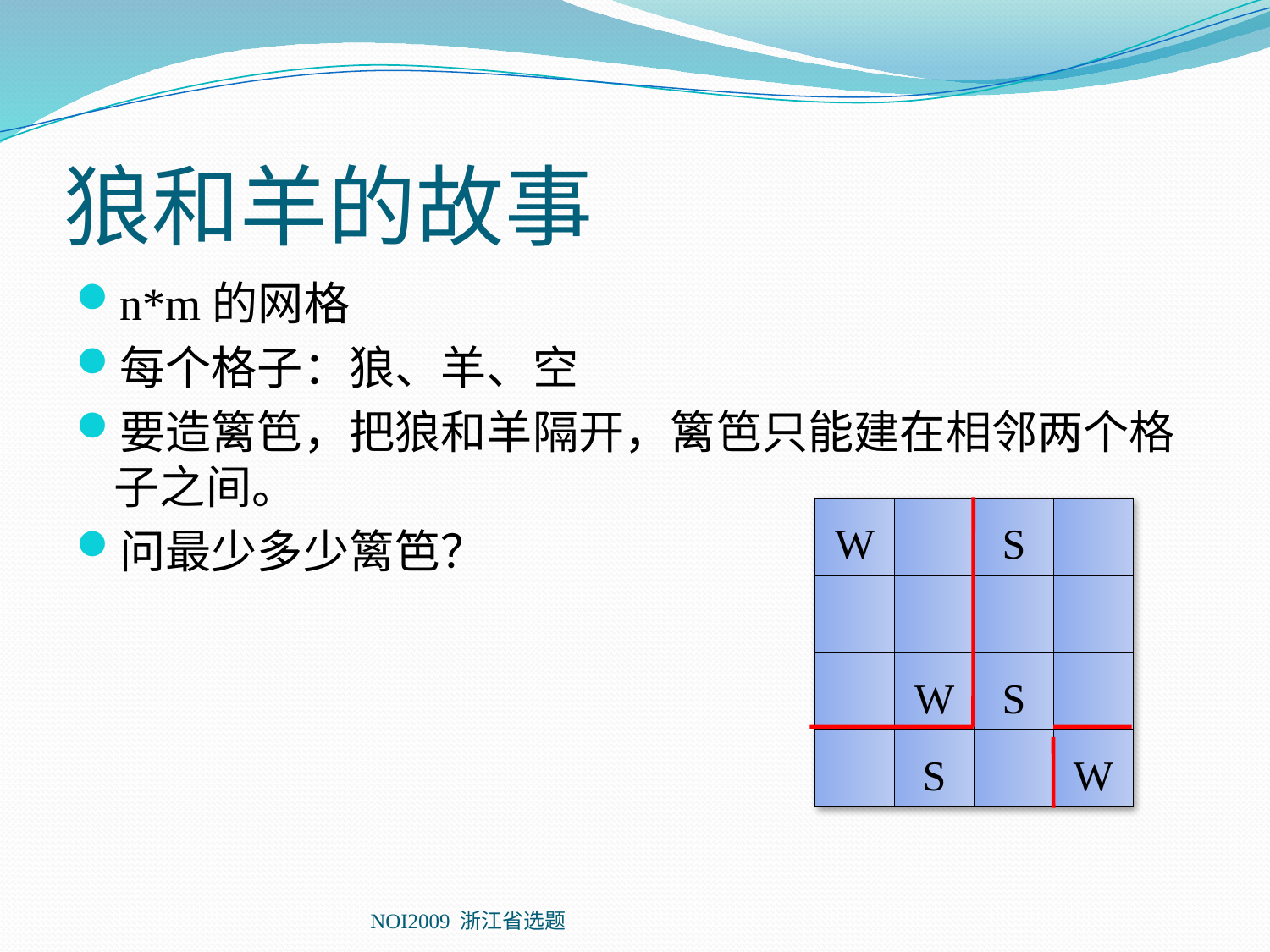

# 狼和羊的故事
n*m的网格
每个格子：狼、羊、空
要造篱笆，把狼和羊隔开，篱笆只能建在相邻两个格子之间。
问最少多少篱笆？

| W |  | S |  |
| --- | --- | --- | --- |
|  |  |  |  |
|  | W | S |  |
|  | S |  | W |

NOI2009 浙江省选题